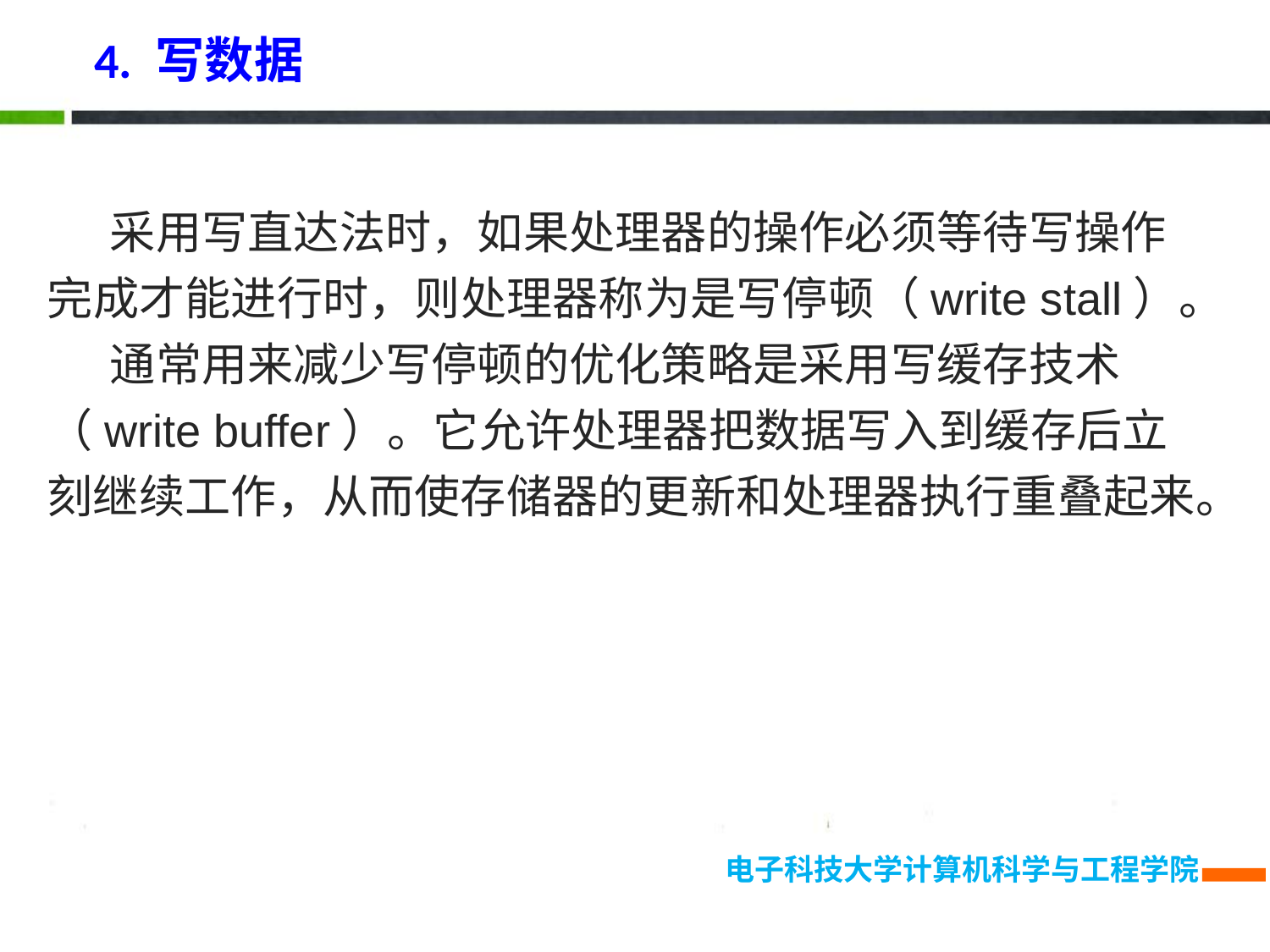

4. 写数据
     采用写直达法时，如果处理器的操作必须等待写操作完成才能进行时，则处理器称为是写停顿（write stall）。
     通常用来减少写停顿的优化策略是采用写缓存技术（write buffer）。它允许处理器把数据写入到缓存后立刻继续工作，从而使存储器的更新和处理器执行重叠起来。

45